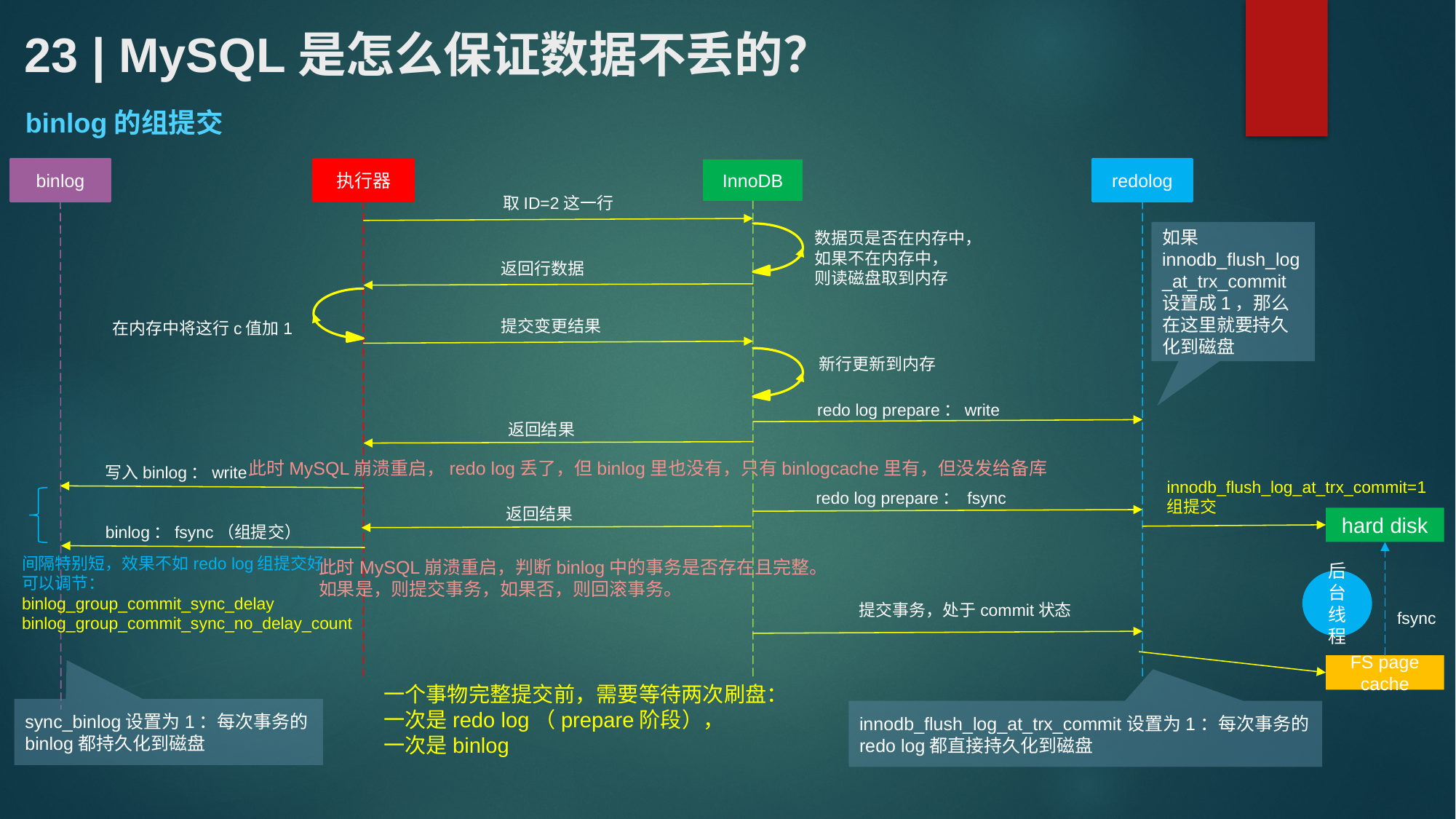

# 23 | MySQL是怎么保证数据不丢的？
binlog的组提交
binlog
InnoDB
redolog
执行器
取ID=2这一行
如果innodb_flush_log_at_trx_commit设置成1，那么在这里就要持久化到磁盘
数据页是否在内存中，
如果不在内存中，
则读磁盘取到内存

返回行数据

提交变更结果
在内存中将这行c值加1

新行更新到内存
redo log prepare：write
返回结果
此时MySQL崩溃重启，redo log丢了，但binlog里也没有，只有binlogcache里有，但没发给备库
写入binlog：write
innodb_flush_log_at_trx_commit=1
组提交
redo log prepare： fsync

返回结果
hard disk
binlog：fsync（组提交）
间隔特别短，效果不如redo log组提交好
可以调节：
binlog_group_commit_sync_delay
binlog_group_commit_sync_no_delay_count
此时MySQL崩溃重启，判断binlog中的事务是否存在且完整。
如果是，则提交事务，如果否，则回滚事务。
后台线程
提交事务，处于commit状态
fsync
FS page cache
一个事物完整提交前，需要等待两次刷盘：
一次是redo log（prepare阶段），
一次是binlog
sync_binlog设置为1：每次事务的binlog都持久化到磁盘
innodb_flush_log_at_trx_commit设置为1：每次事务的redo log都直接持久化到磁盘